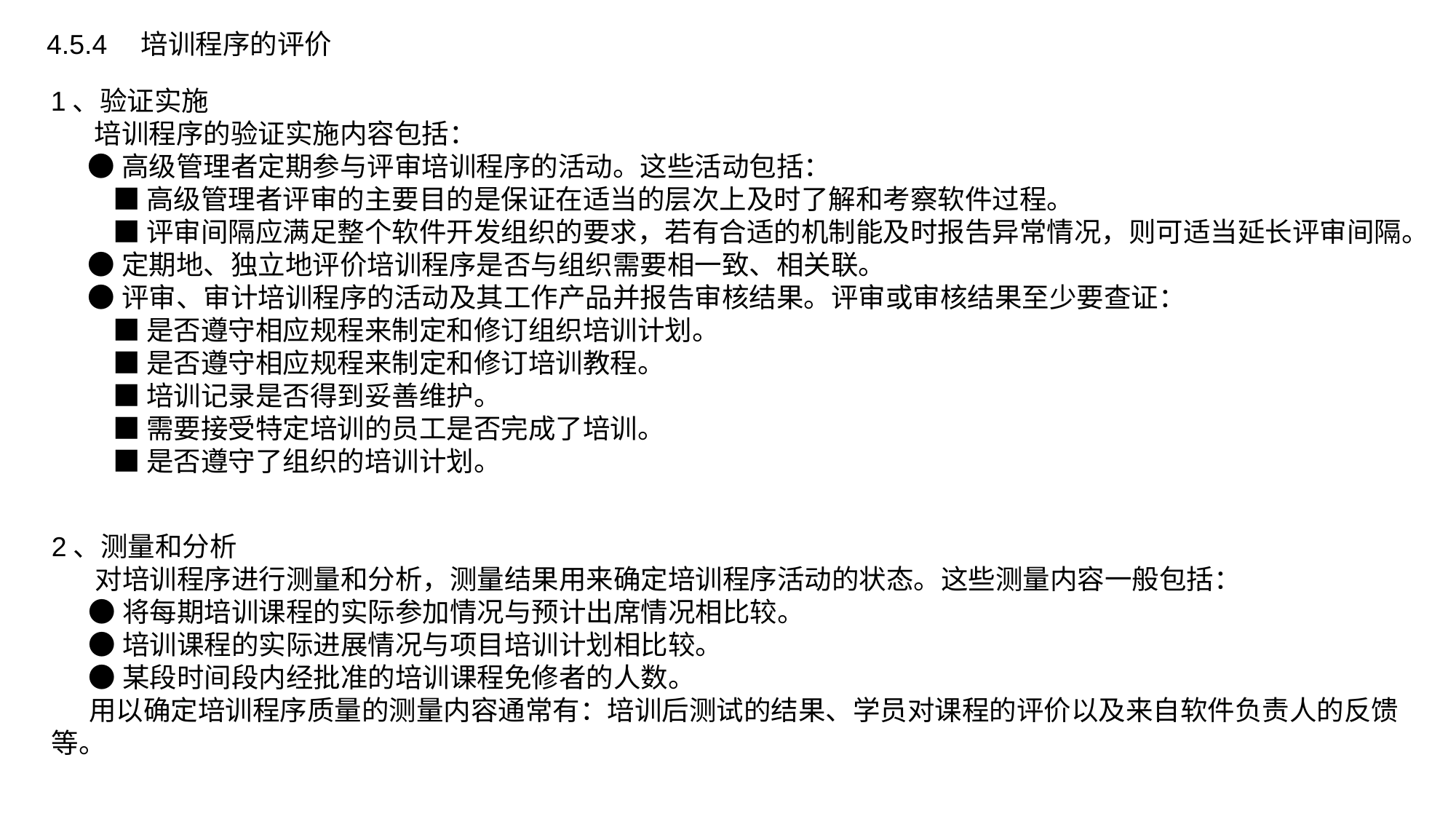

4.5.4　培训程序的评价
1、验证实施
      培训程序的验证实施内容包括：
      ●高级管理者定期参与评审培训程序的活动。这些活动包括：
          ■高级管理者评审的主要目的是保证在适当的层次上及时了解和考察软件过程。
          ■评审间隔应满足整个软件开发组织的要求，若有合适的机制能及时报告异常情况，则可适当延长评审间隔。
      ●定期地、独立地评价培训程序是否与组织需要相一致、相关联。
      ●评审、审计培训程序的活动及其工作产品并报告审核结果。评审或审核结果至少要查证：
          ■是否遵守相应规程来制定和修订组织培训计划。
          ■是否遵守相应规程来制定和修订培训教程。
          ■培训记录是否得到妥善维护。
          ■需要接受特定培训的员工是否完成了培训。
          ■是否遵守了组织的培训计划。
2、测量和分析
      对培训程序进行测量和分析，测量结果用来确定培训程序活动的状态。这些测量内容一般包括：
      ●将每期培训课程的实际参加情况与预计出席情况相比较。
      ●培训课程的实际进展情况与项目培训计划相比较。
      ●某段时间段内经批准的培训课程免修者的人数。
     用以确定培训程序质量的测量内容通常有：培训后测试的结果、学员对课程的评价以及来自软件负责人的反馈等。